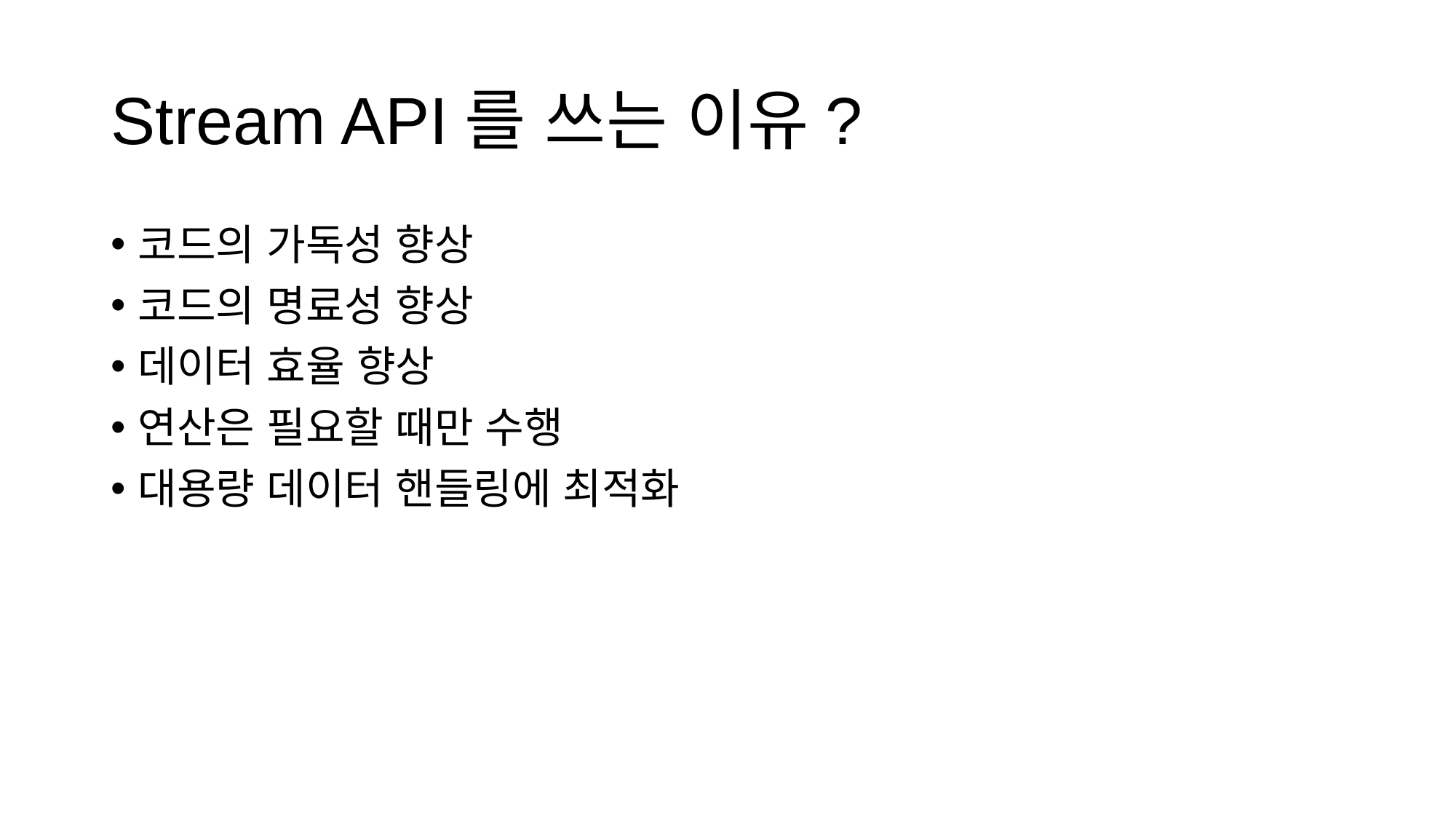

# Stream API를 쓰는 이유?
코드의 가독성 향상
코드의 명료성 향상
데이터 효율 향상
연산은 필요할 때만 수행
대용량 데이터 핸들링에 최적화